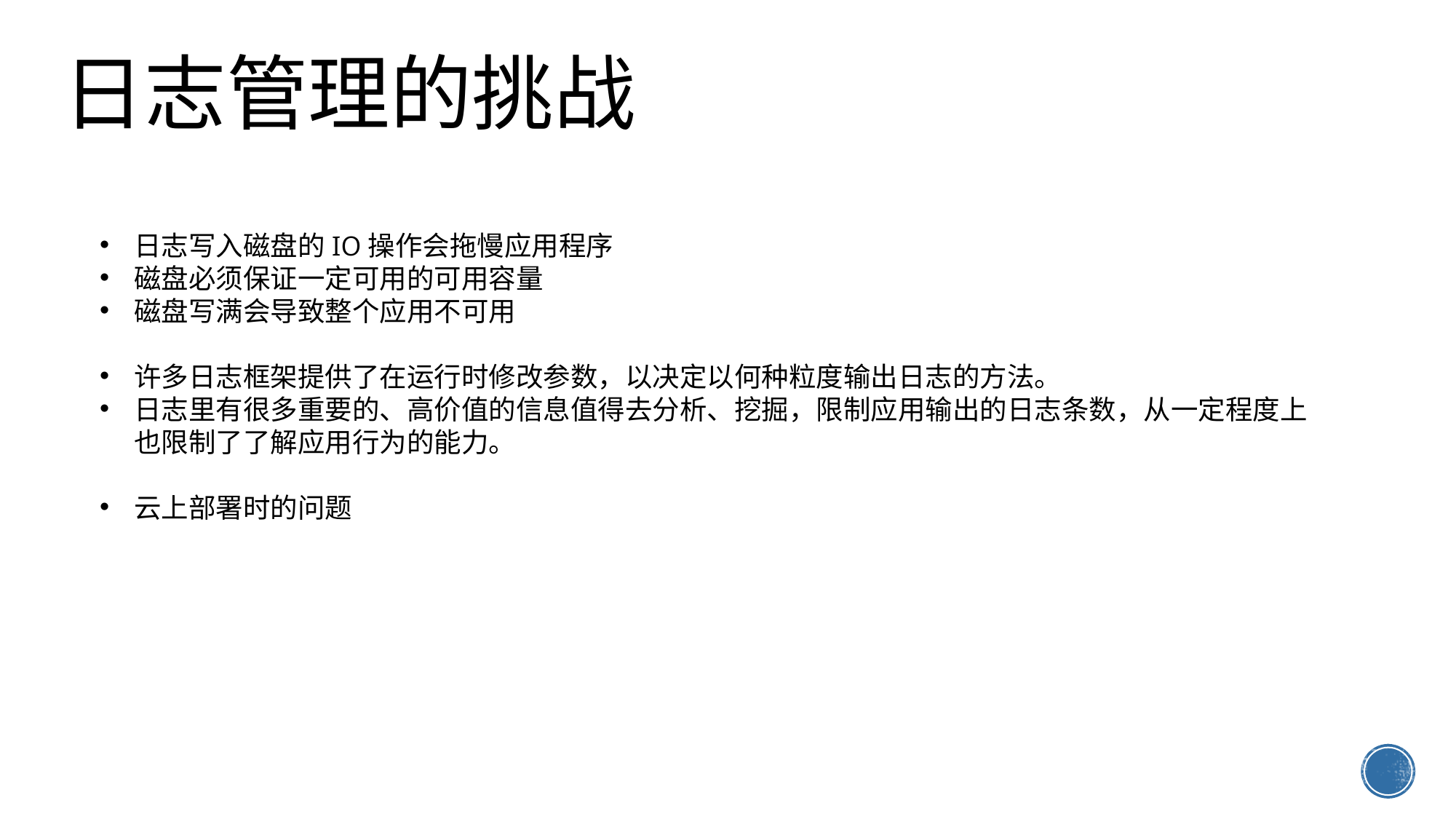

# 日志管理的挑战
日志写入磁盘的IO操作会拖慢应用程序
磁盘必须保证一定可用的可用容量
磁盘写满会导致整个应用不可用

许多日志框架提供了在运行时修改参数，以决定以何种粒度输出日志的方法。
日志里有很多重要的、高价值的信息值得去分析、挖掘，限制应用输出的日志条数，从一定程度上也限制了了解应用行为的能力。

云上部署时的问题